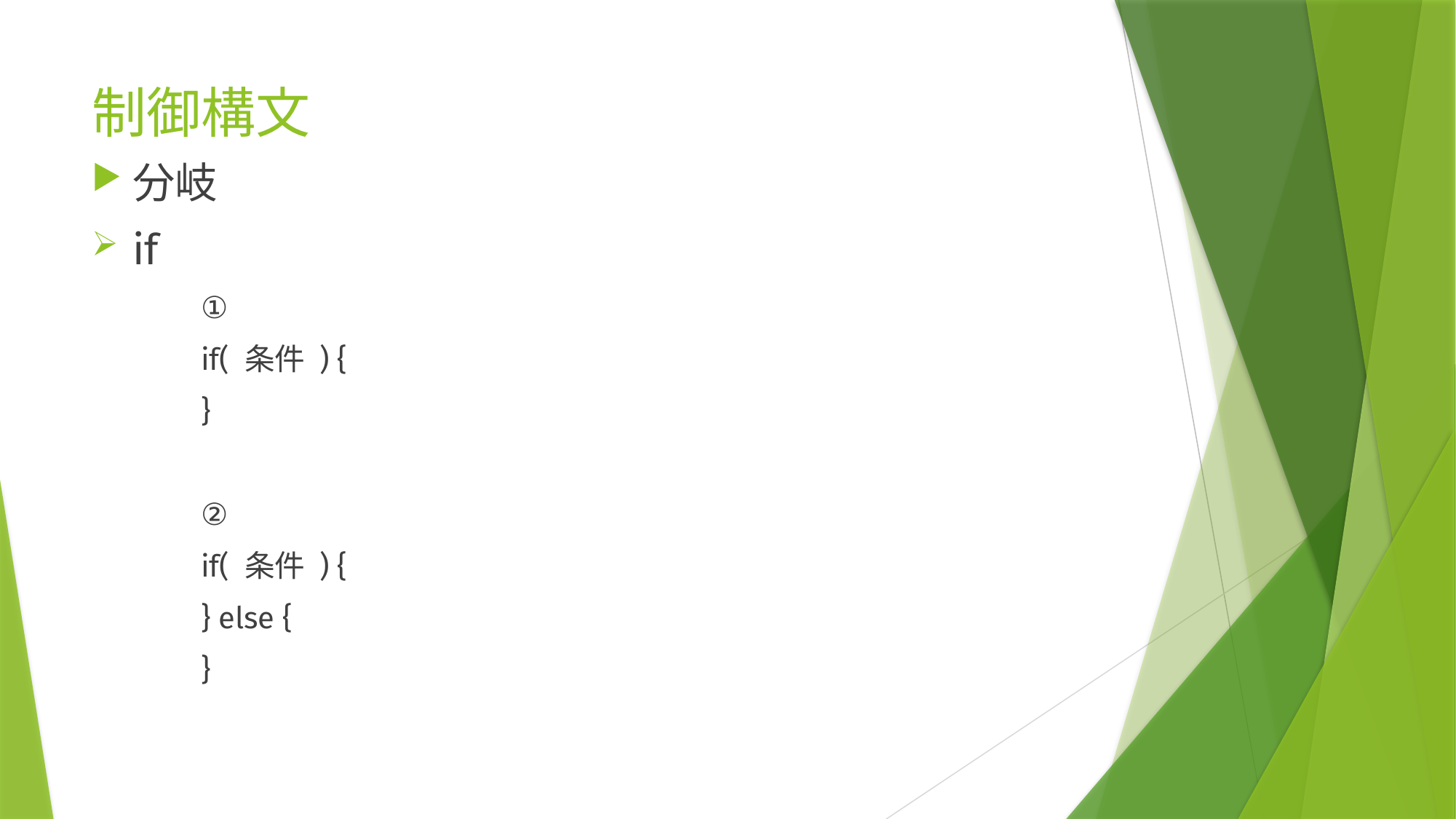

# 制御構文
分岐
if
	①
	if( 条件 ) {
	}

	②
	if( 条件 ) {
	} else {
	}